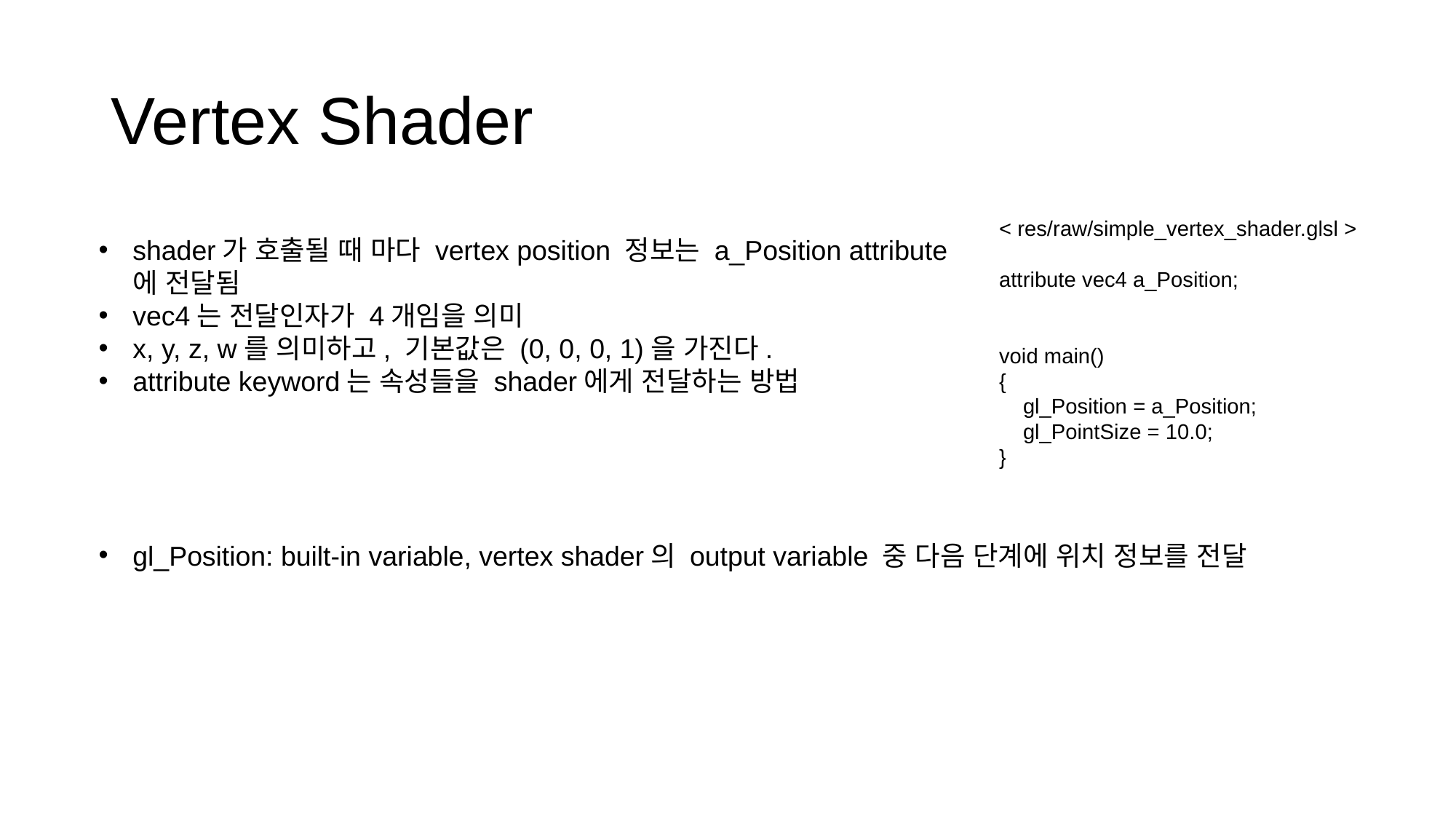

# Vertex Shader
< res/raw/simple_vertex_shader.glsl >

attribute vec4 a_Position;

void main()
{
    gl_Position = a_Position;
    gl_PointSize = 10.0;
}
shader가 호출될 때 마다 vertex position 정보는 a_Position attribute에 전달됨
vec4는 전달인자가 4개임을 의미
x, y, z, w를 의미하고, 기본값은 (0, 0, 0, 1)을 가진다.
attribute keyword는 속성들을 shader에게 전달하는 방법
gl_Position: built-in variable, vertex shader의 output variable 중 다음 단계에 위치 정보를 전달